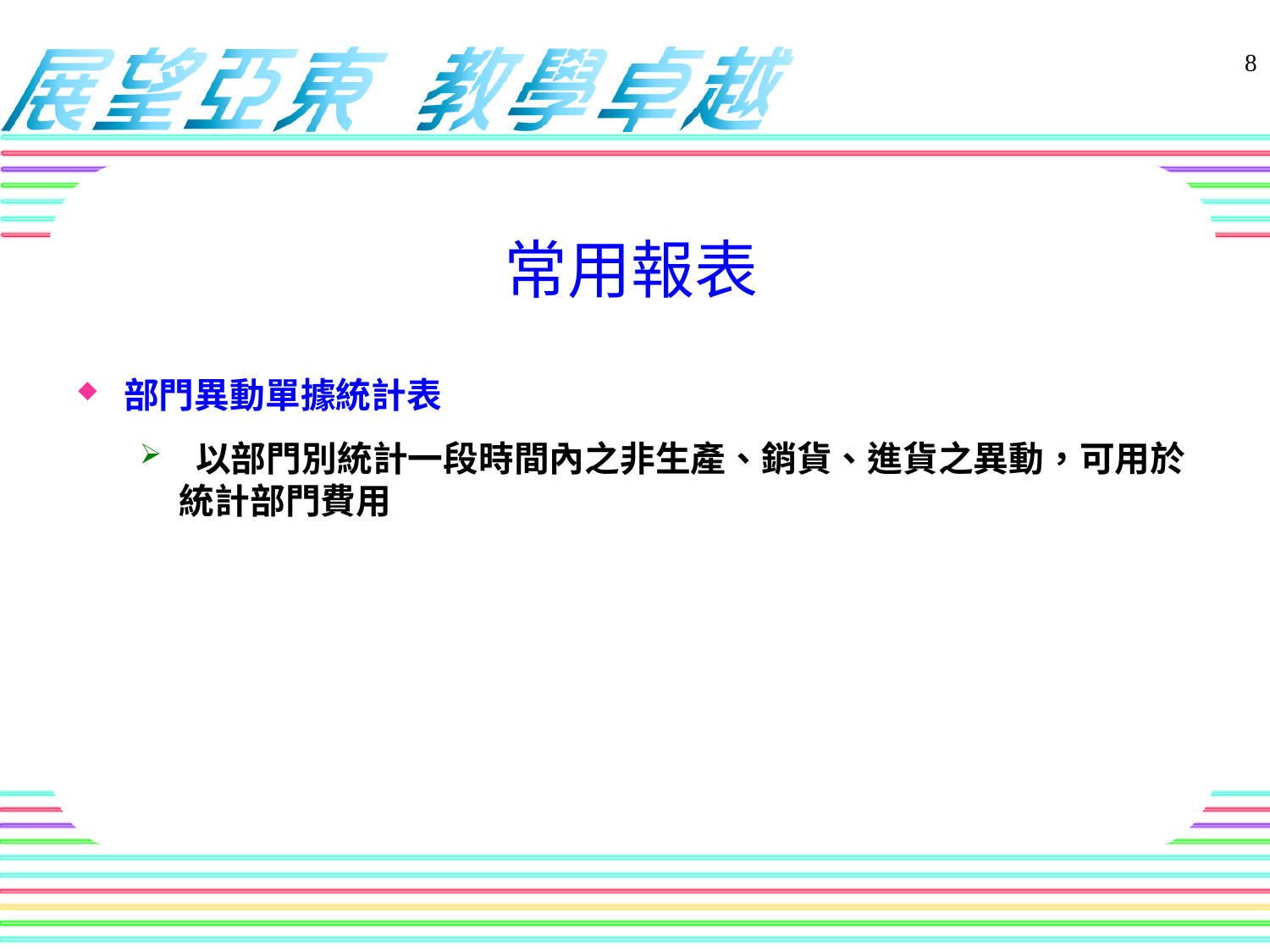

常用報表
8
部門異動單據統計表
 以部門別統計一段時間內之非生產、銷貨、進貨之異動，可用於統計部門費用